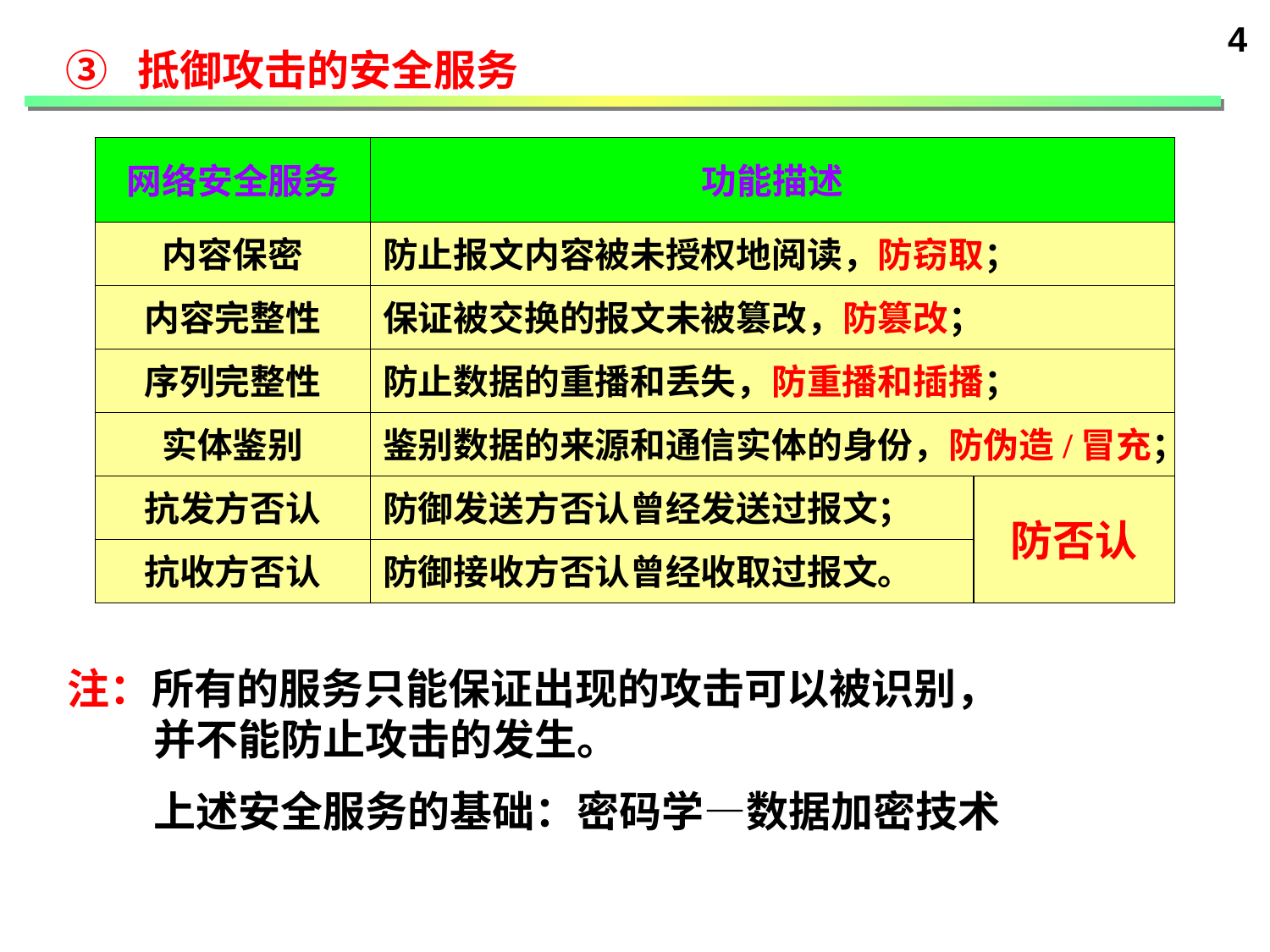

4
③  抵御攻击的安全服务

网络安全服务
功能描述
内容保密
防止报文内容被未授权地阅读，防窃取；
内容完整性
保证被交换的报文未被篡改，防篡改；
序列完整性
防止数据的重播和丢失，防重播和插播；
实体鉴别
鉴别数据的来源和通信实体的身份，防伪造/冒充；
抗发方否认
防御发送方否认曾经发送过报文；
防否认
抗收方否认
防御接收方否认曾经收取过报文。
注：所有的服务只能保证出现的攻击可以被识别，
        并不能防止攻击的发生。

        上述安全服务的基础：密码学—数据加密技术